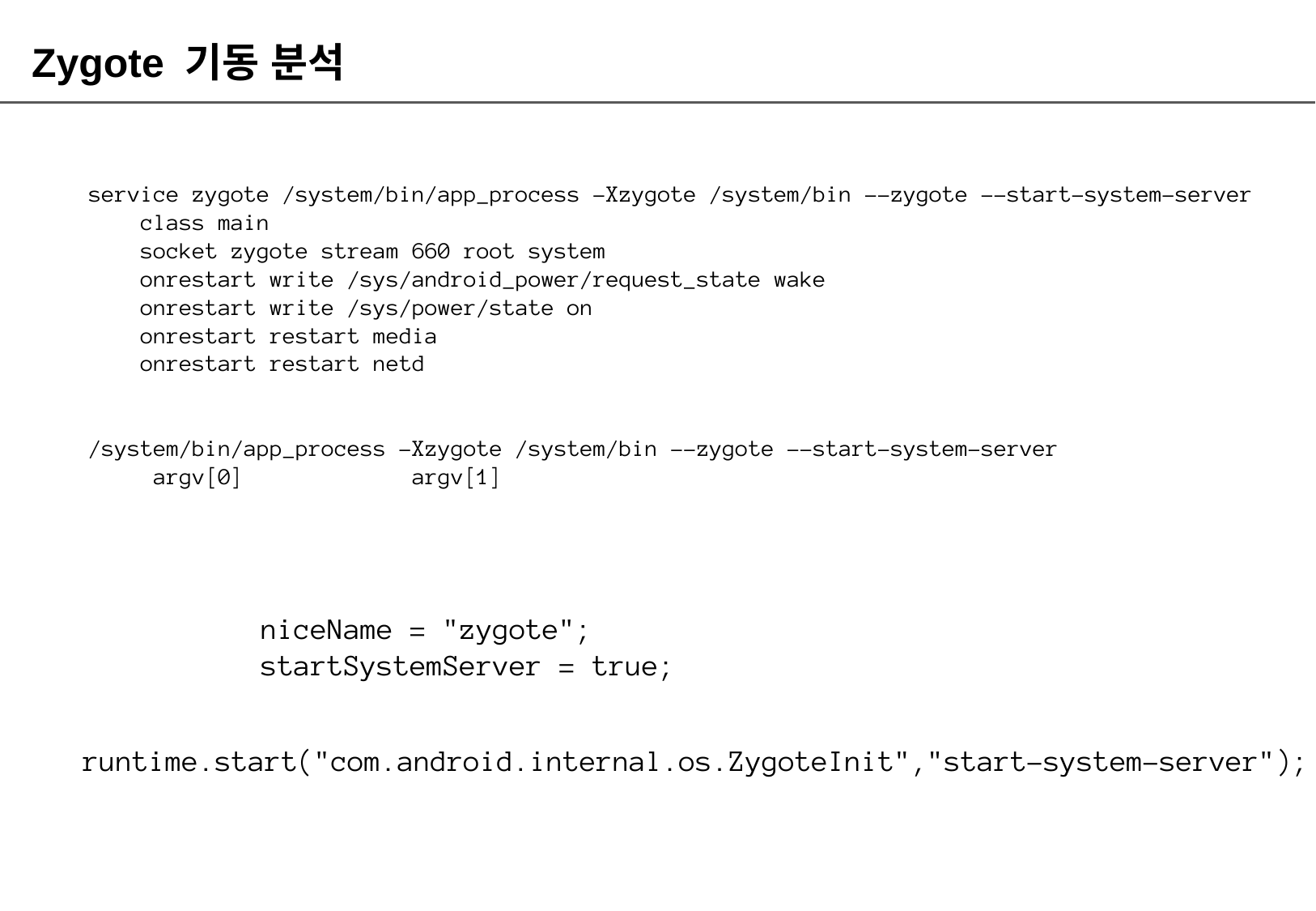

# Zygote 기동 분석
service zygote /system/bin/app_process -Xzygote /system/bin --zygote --start-system-server
    class main
    socket zygote stream 660 root system
    onrestart write /sys/android_power/request_state wake
    onrestart write /sys/power/state on
    onrestart restart media
    onrestart restart netd

/system/bin/app_process -Xzygote /system/bin --zygote --start-system-server
     argv[0]             argv[1]

niceName = "zygote";
startSystemServer = true;
runtime.start("com.android.internal.os.ZygoteInit","start-system-server");